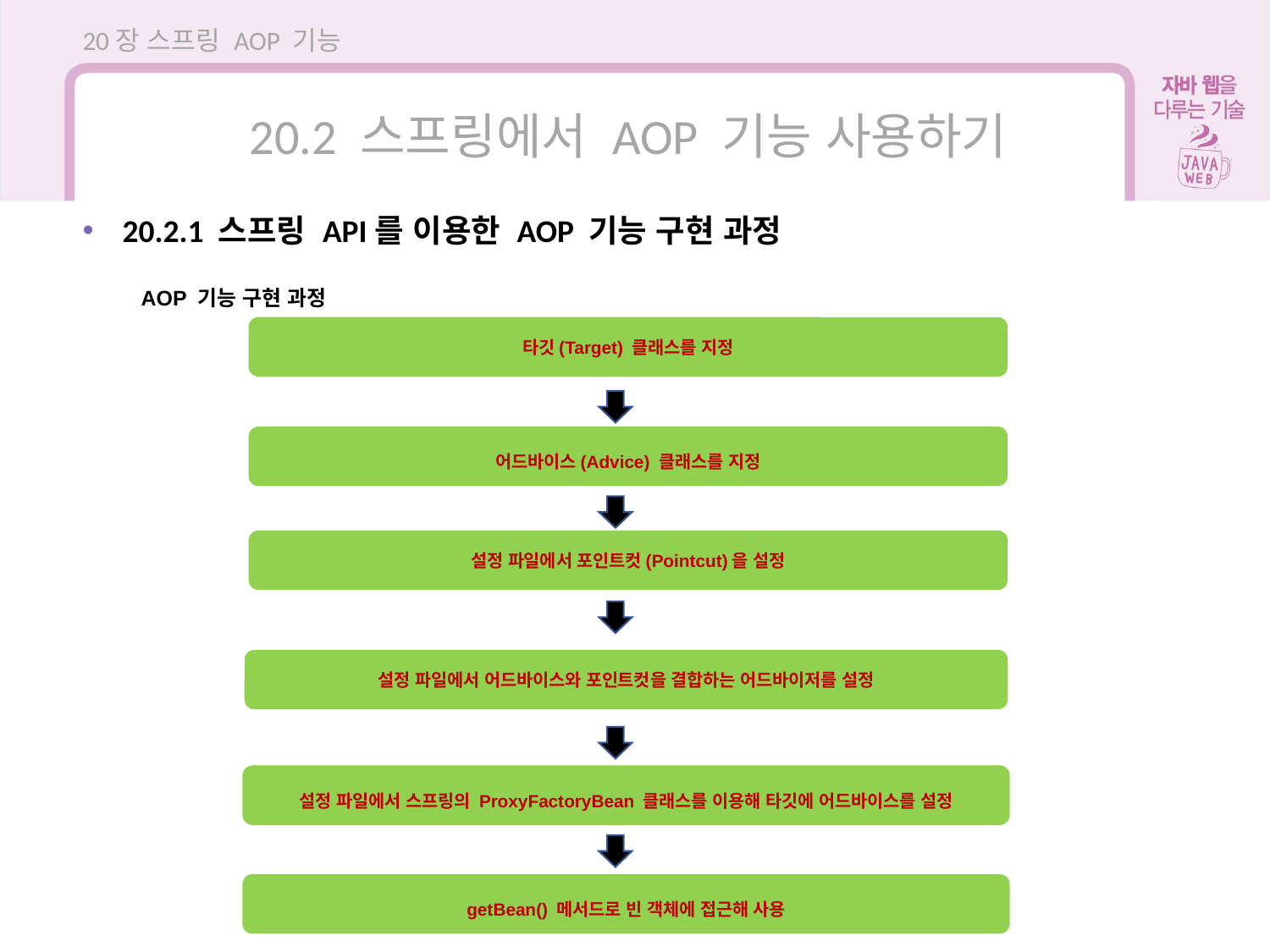

20장 스프링 AOP 기능
20.2 스프링에서 AOP 기능 사용하기
20.2.1 스프링 API를 이용한 AOP 기능 구현 과정
AOP 기능 구현 과정
타깃(Target) 클래스를 지정

어드바이스(Advice) 클래스를 지정

설정 파일에서 포인트컷(Pointcut)을 설정

설정 파일에서 어드바이스와 포인트컷을 결합하는 어드바이저를 설정

설정 파일에서 스프링의 ProxyFactoryBean 클래스를 이용해 타깃에 어드바이스를 설정

getBean() 메서드로 빈 객체에 접근해 사용